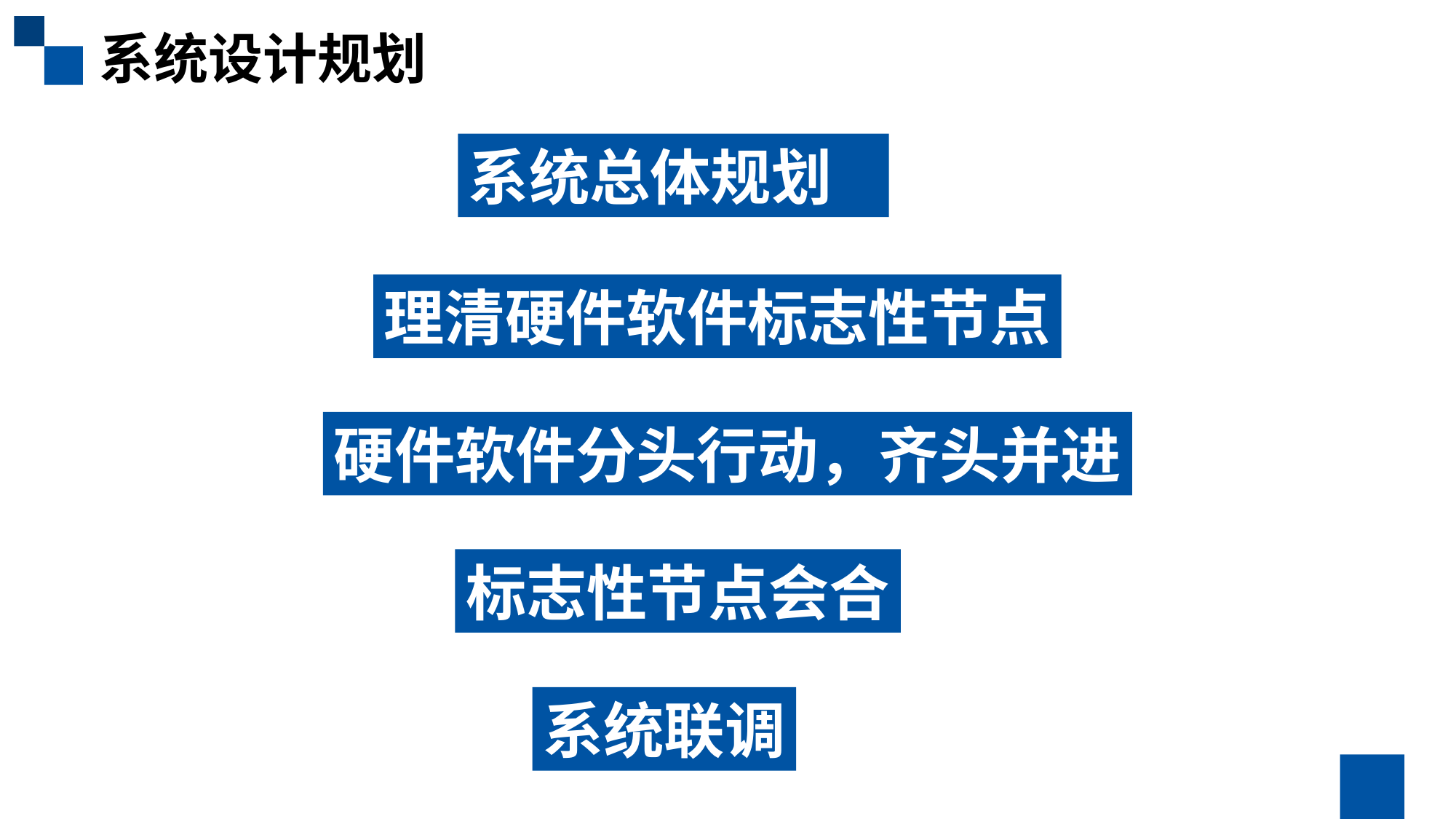

系统设计规划
系统总体规划
时代背景
理清硬件软件标志性节点
硬件软件分头行动，齐头并进
标志性节点会合
系统联调
15